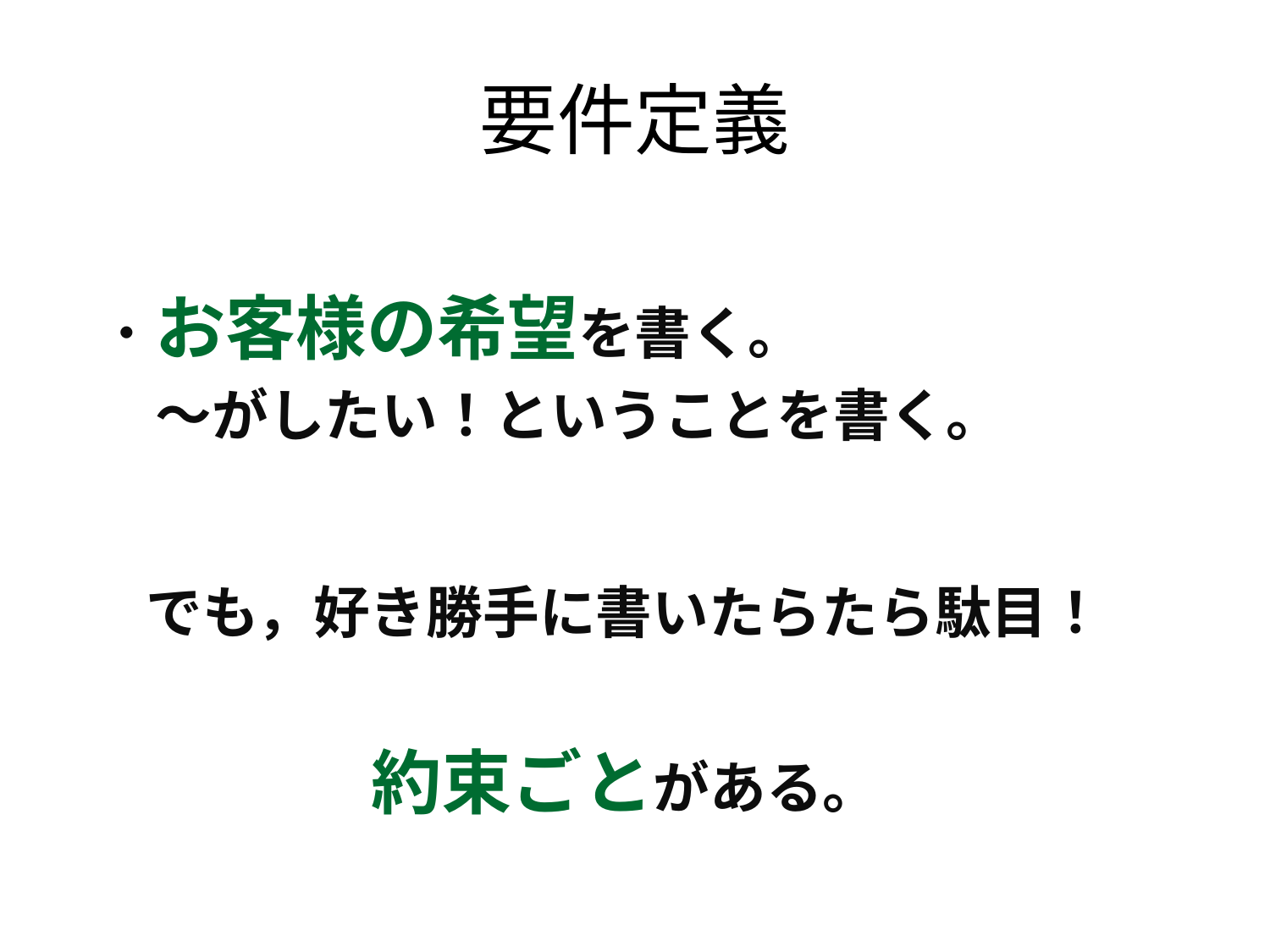

# 要件定義
・お客様の希望を書く。
　～がしたい！ということを書く。

でも，好き勝手に書いたらたら駄目！

約束ごとがある。